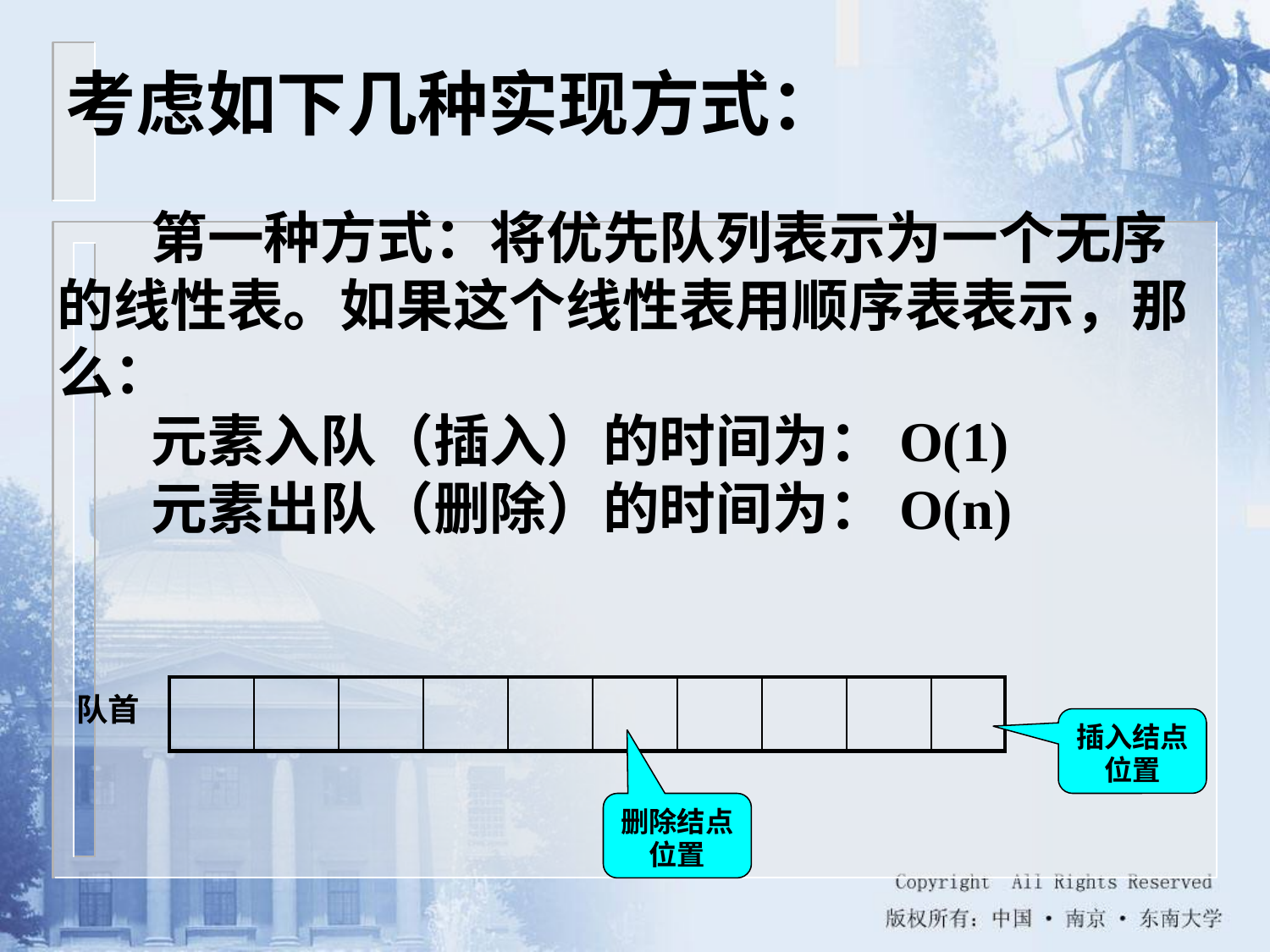

考虑如下几种实现方式：
第一种方式：将优先队列表示为一个无序的线性表。如果这个线性表用顺序表表示，那么：
元素入队（插入）的时间为：O(1)
元素出队（删除）的时间为：O(n)
|  |  |  |  |  |  |  |  |  |  |
| --- | --- | --- | --- | --- | --- | --- | --- | --- | --- |
队首
插入结点位置
删除结点位置